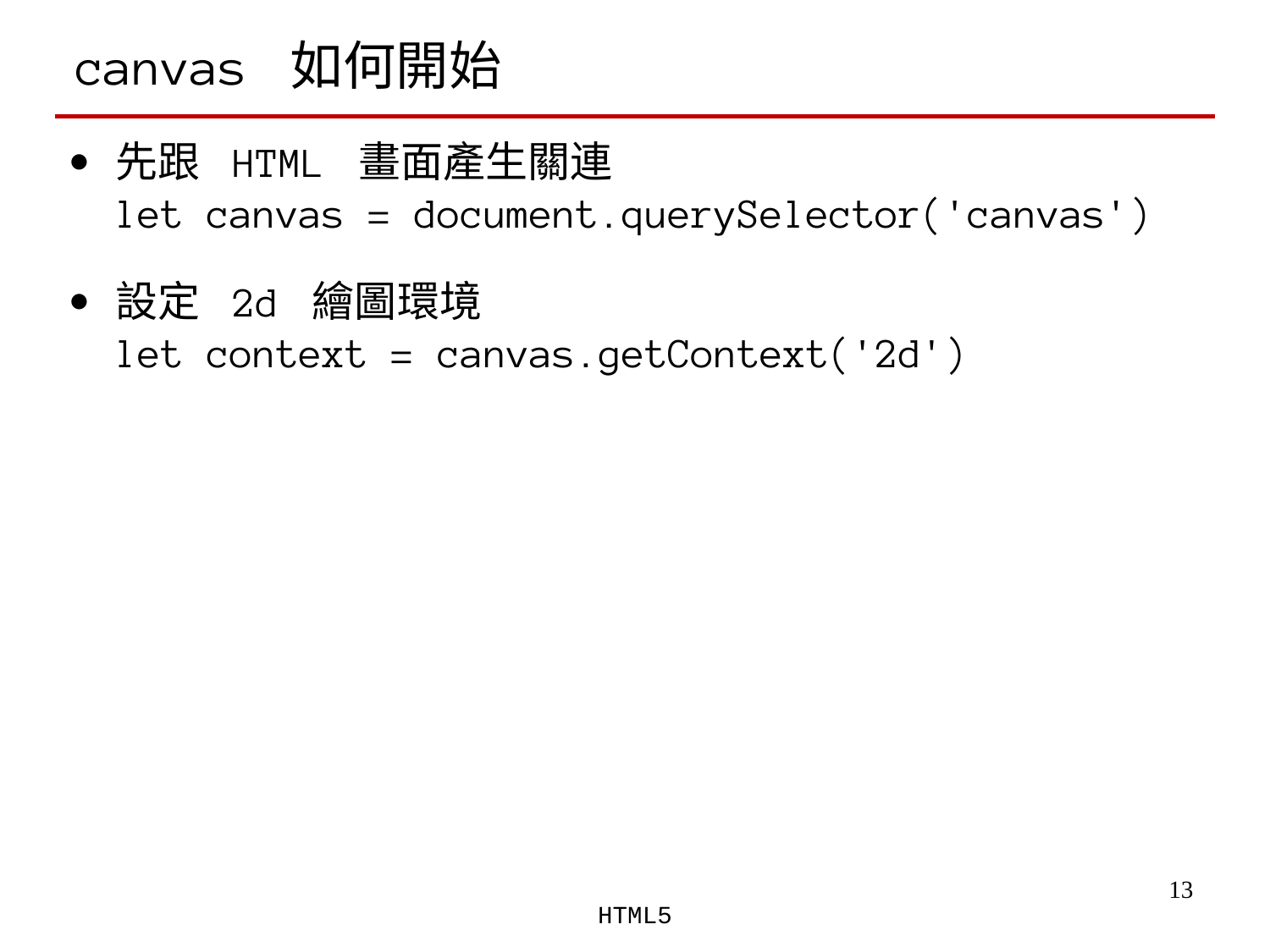

# canvas 如何開始
先跟 HTML 畫面產生關連
let canvas = document.querySelector('canvas')
設定 2d 繪圖環境
let context = canvas.getContext('2d')
13
HTML5